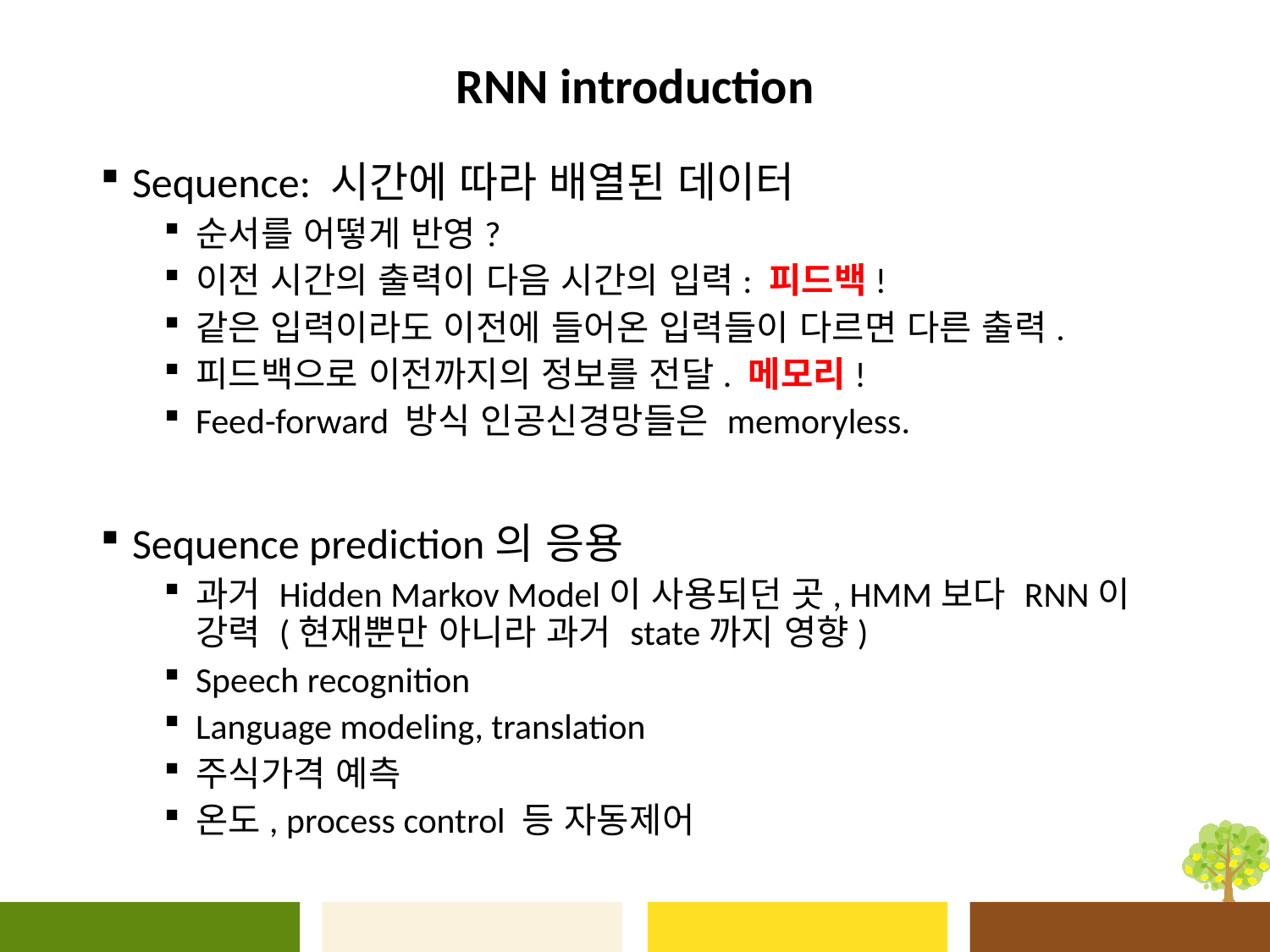

# RNN introduction
Sequence: 시간에 따라 배열된 데이터
순서를 어떻게 반영?
이전 시간의 출력이 다음 시간의 입력: 피드백!
같은 입력이라도 이전에 들어온 입력들이 다르면 다른 출력.
피드백으로 이전까지의 정보를 전달. 메모리!
Feed-forward 방식 인공신경망들은 memoryless.

Sequence prediction의 응용
과거 Hidden Markov Model이 사용되던 곳, HMM보다 RNN이 강력 (현재뿐만 아니라 과거 state까지 영향)
Speech recognition
Language modeling, translation
주식가격 예측
온도, process control 등 자동제어